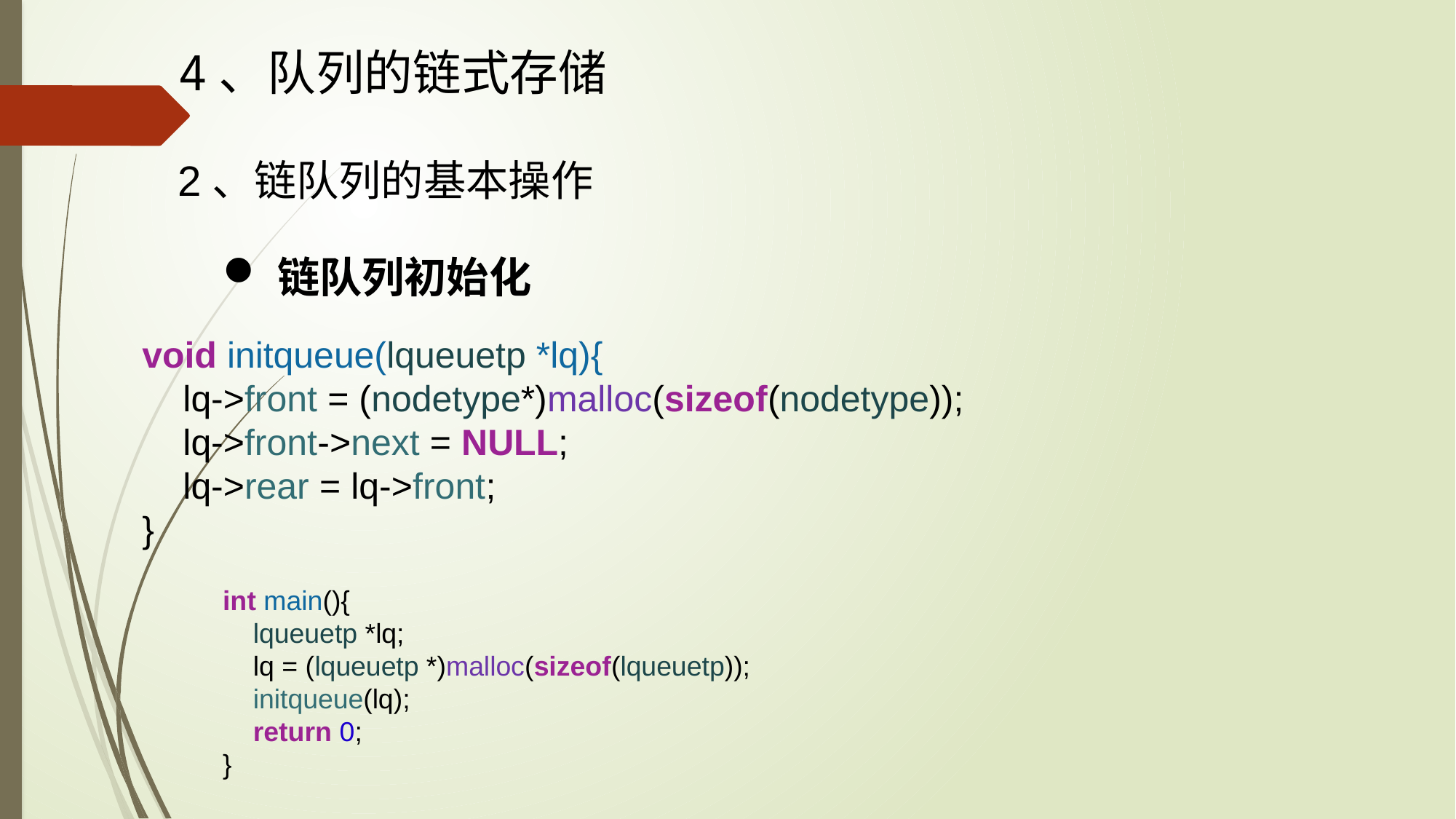

4、队列的链式存储
2、链队列的基本操作
链队列初始化
void initqueue(lqueuetp *lq){
    lq->front = (nodetype*)malloc(sizeof(nodetype));
    lq->front->next = NULL;
    lq->rear = lq->front;
}
int main(){
    lqueuetp *lq;
    lq = (lqueuetp *)malloc(sizeof(lqueuetp));
    initqueue(lq);
    return 0;
}